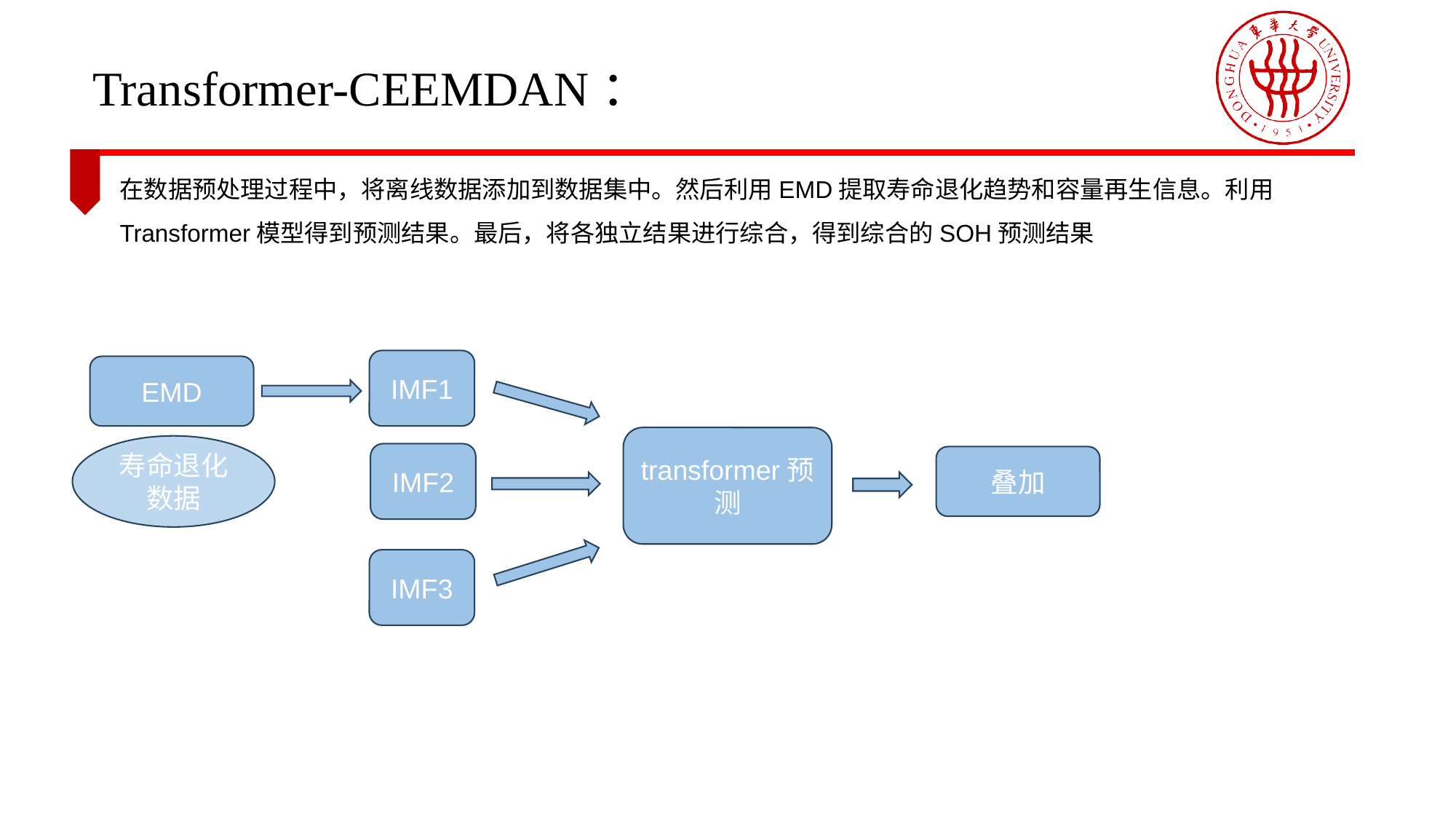

Transformer-CEEMDAN：
在数据预处理过程中，将离线数据添加到数据集中。然后利用EMD提取寿命退化趋势和容量再生信息。利用Transformer模型得到预测结果。最后，将各独立结果进行综合，得到综合的SOH预测结果
IMF1
EMD

transformer预测
寿命退化数据
IMF2
叠加

IMF3